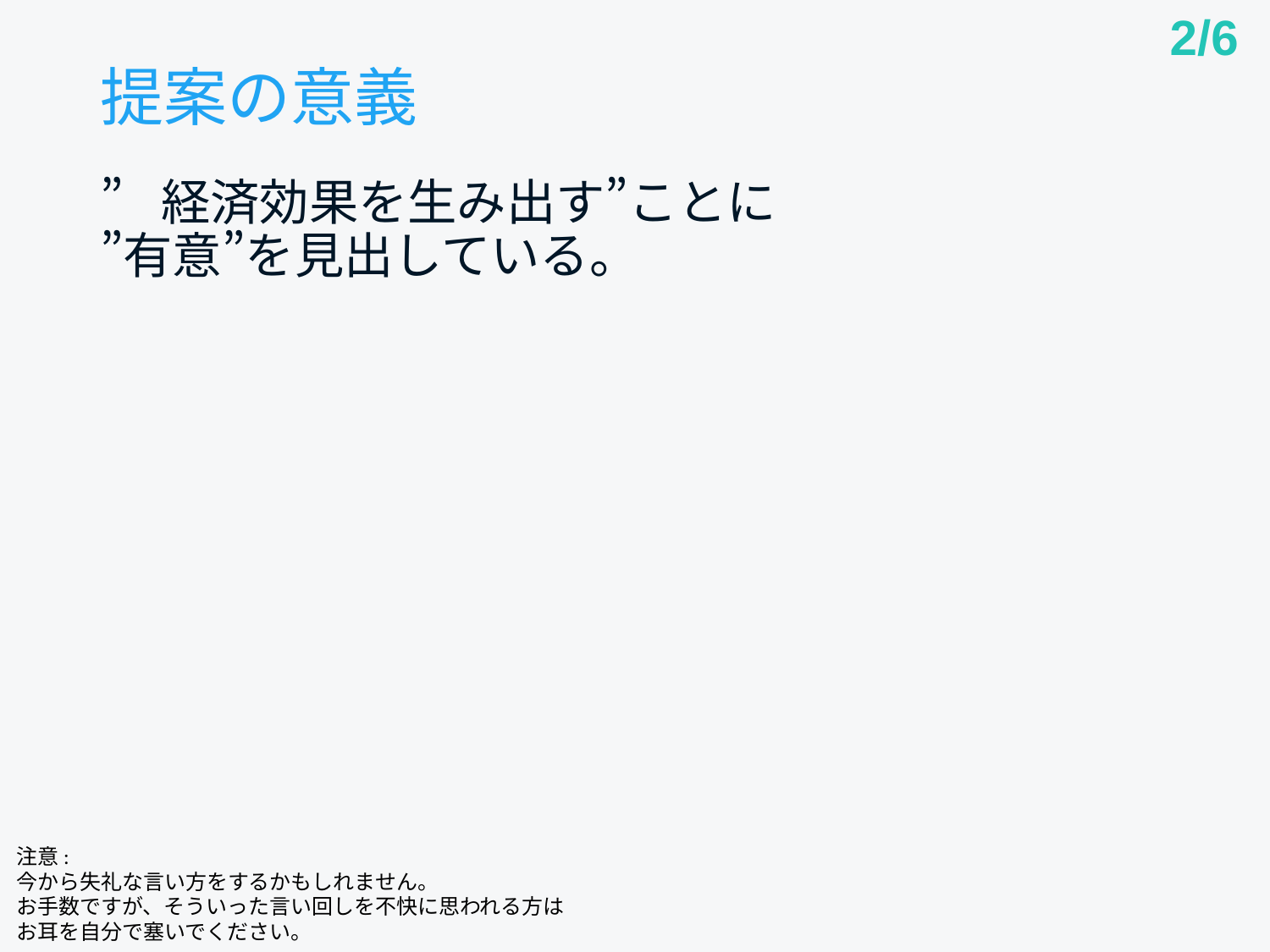

2/6
# 提案の意義
”経済効果を生み出す”ことに
”有意”を見出している。
注意:
今から失礼な言い方をするかもしれません。
お手数ですが、そういった言い回しを不快に思われる方は
お耳を自分で塞いでください。